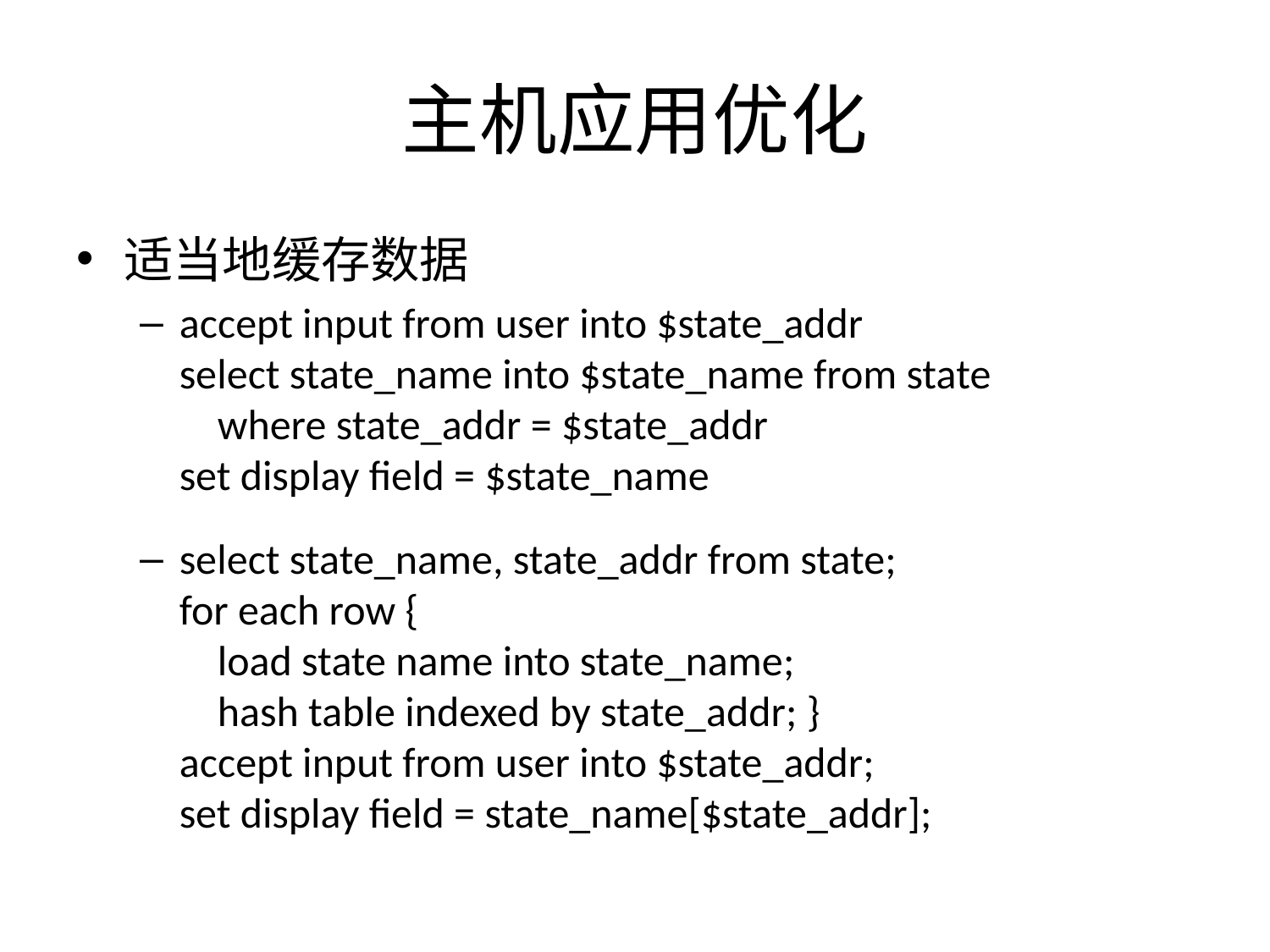

# 主机应用优化
适当地缓存数据
accept input from user into $state_addr
select state_name into $state_name from state
    where state_addr = $state_addr
set display field = $state_name

select state_name, state_addr from state;
for each row {
    load state name into state_name;
    hash table indexed by state_addr; }
accept input from user into $state_addr;
set display field = state_name[$state_addr];